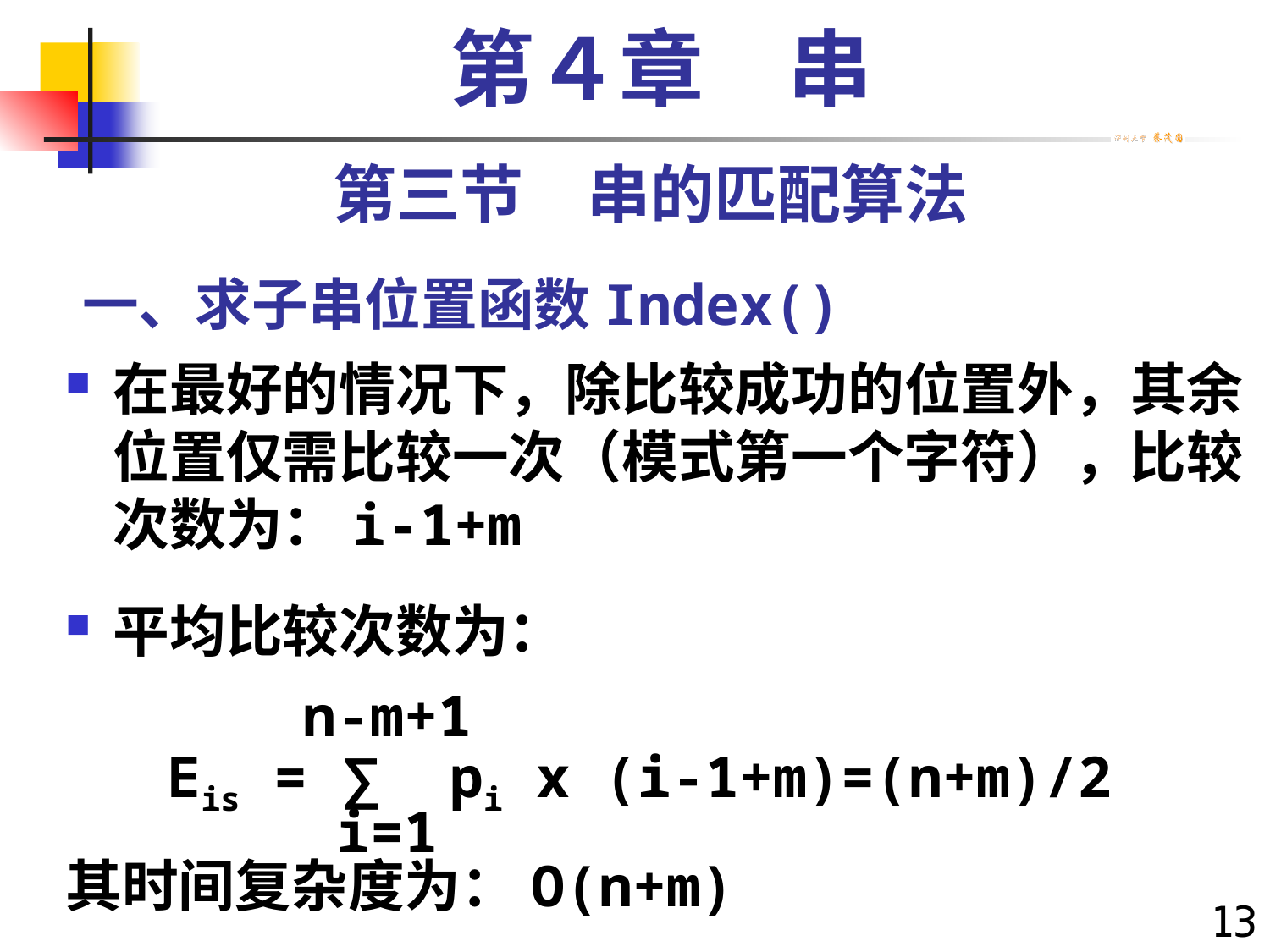

第４章　串
第三节　串的匹配算法
# 一、求子串位置函数Index()
在最好的情况下，除比较成功的位置外，其余位置仅需比较一次（模式第一个字符），比较次数为：i-1+m
平均比较次数为：
       n-m+1
   Eis = ∑  pi x (i-1+m)=(n+m)/2
        i=1
其时间复杂度为：O(n+m)

13